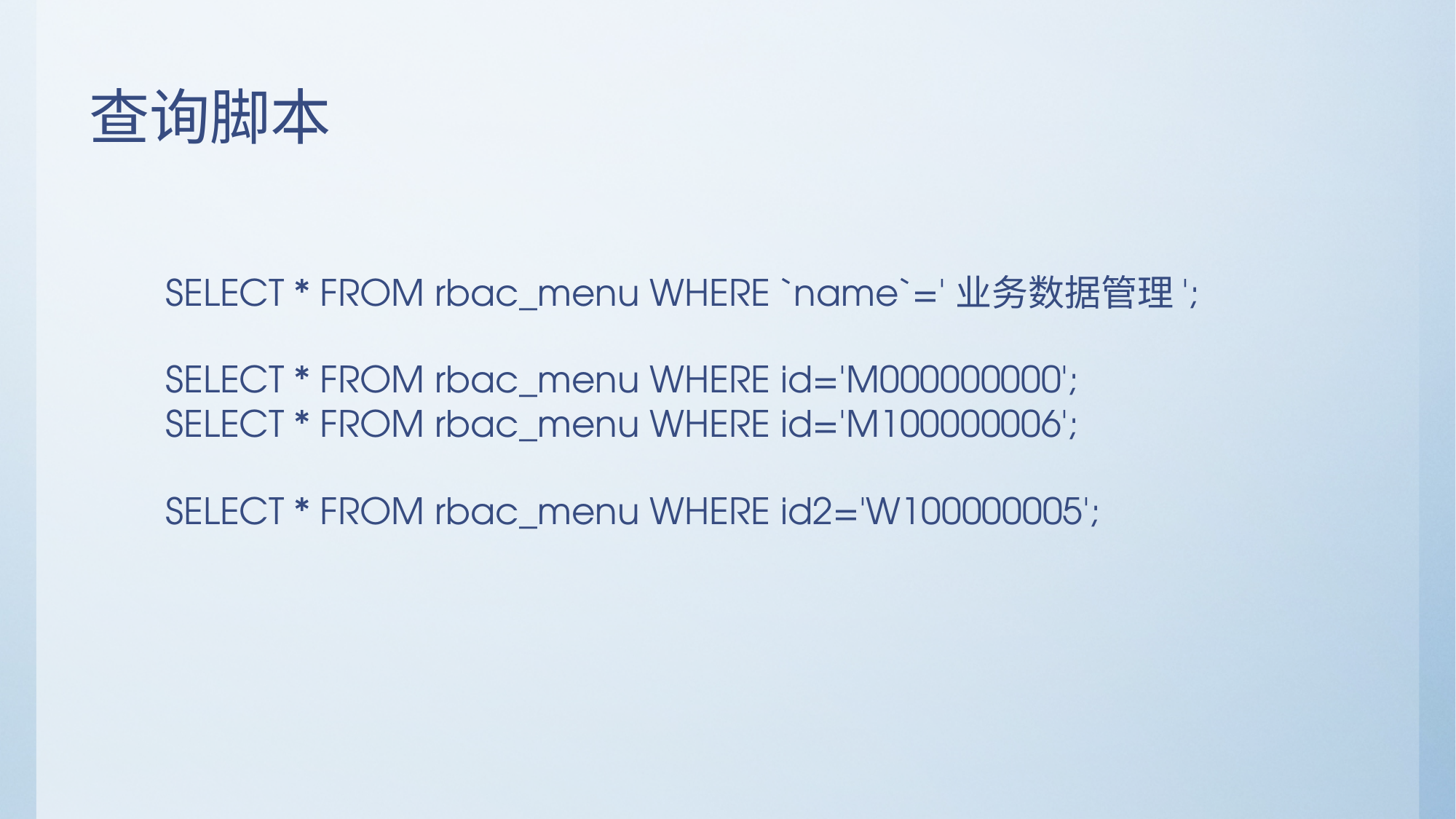

# 查询脚本

SELECT * FROM rbac_menu WHERE `name`='业务数据管理';

SELECT * FROM rbac_menu WHERE id='M000000000';
SELECT * FROM rbac_menu WHERE id='M100000006';

SELECT * FROM rbac_menu WHERE id2='W100000005';